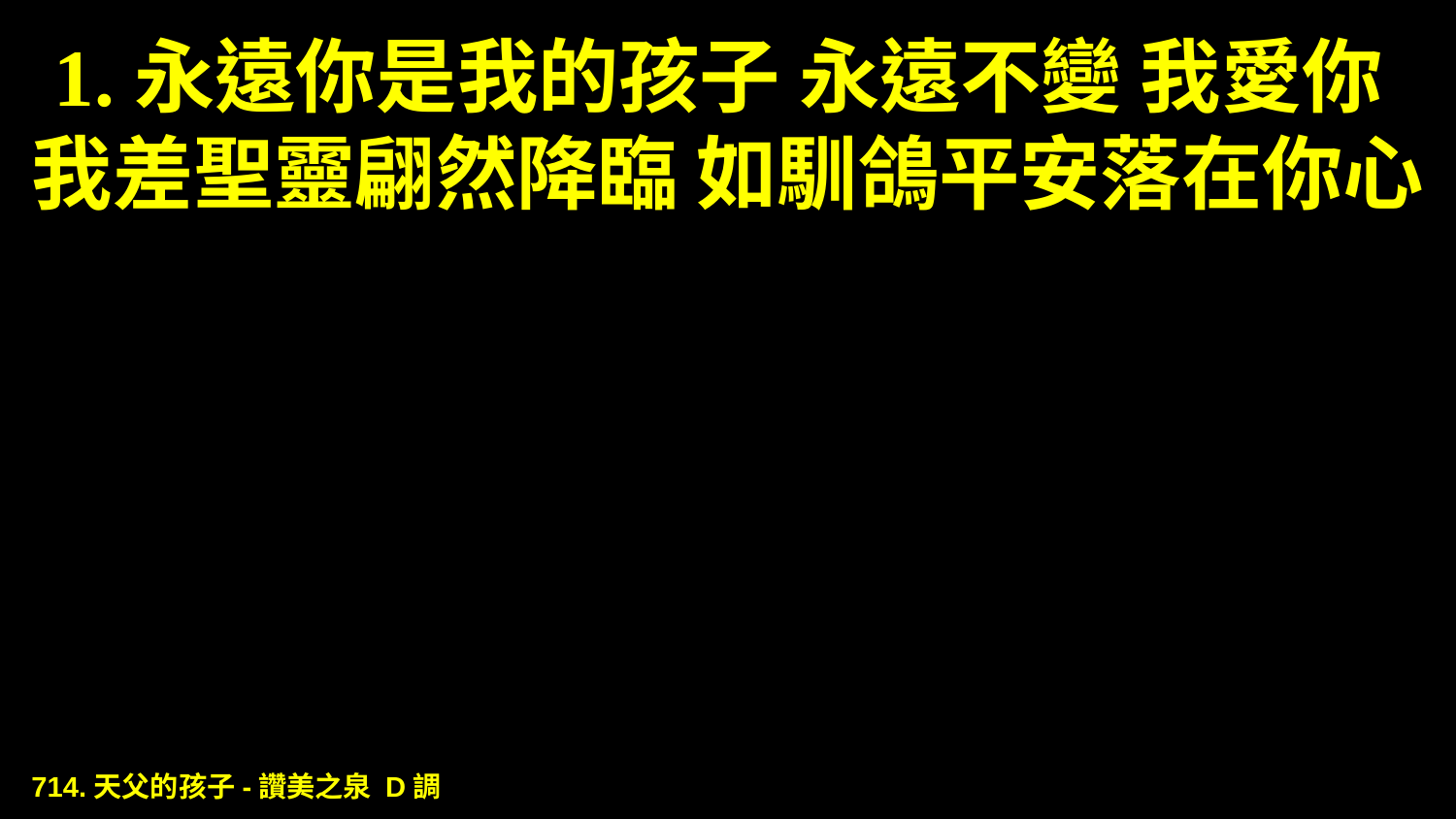

# 1.永遠你是我的孩子 永遠不變 我愛你 我差聖靈翩然降臨 如馴鴿平安落在你心
714.天父的孩子-讚美之泉 D調